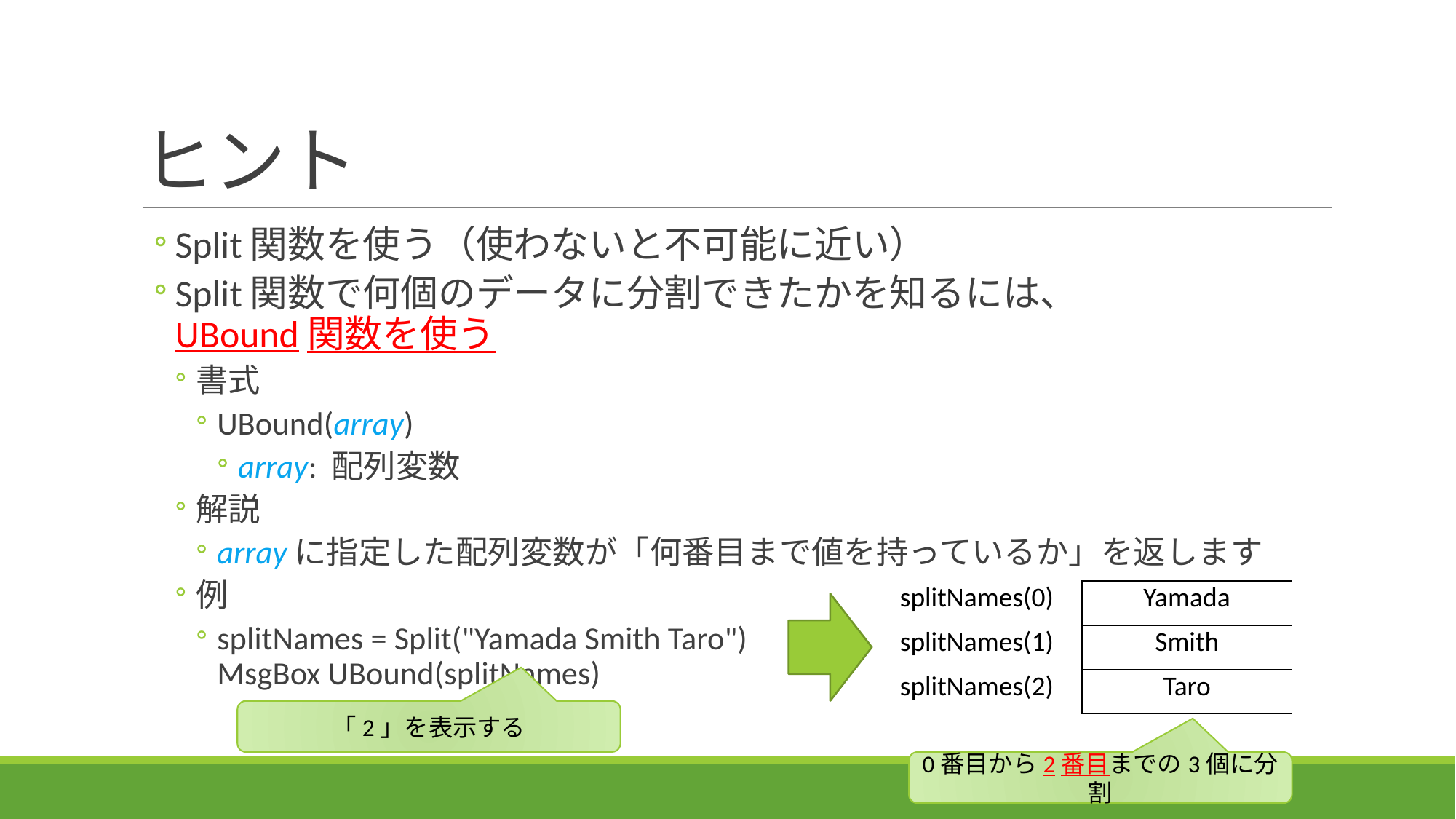

# ヒント
Split関数を使う（使わないと不可能に近い）
Split関数で何個のデータに分割できたかを知るには、
UBound関数を使う
書式
UBound(array)
array: 配列変数
解説
arrayに指定した配列変数が「何番目まで値を持っているか」を返します
例
splitNames = Split("Yamada Smith Taro")
MsgBox UBound(splitNames)
| splitNames(0) | Yamada |
| --- | --- |
| splitNames(1) | Smith |
| splitNames(2) | Taro |

「2」を表示する
0番目から2番目までの3個に分割